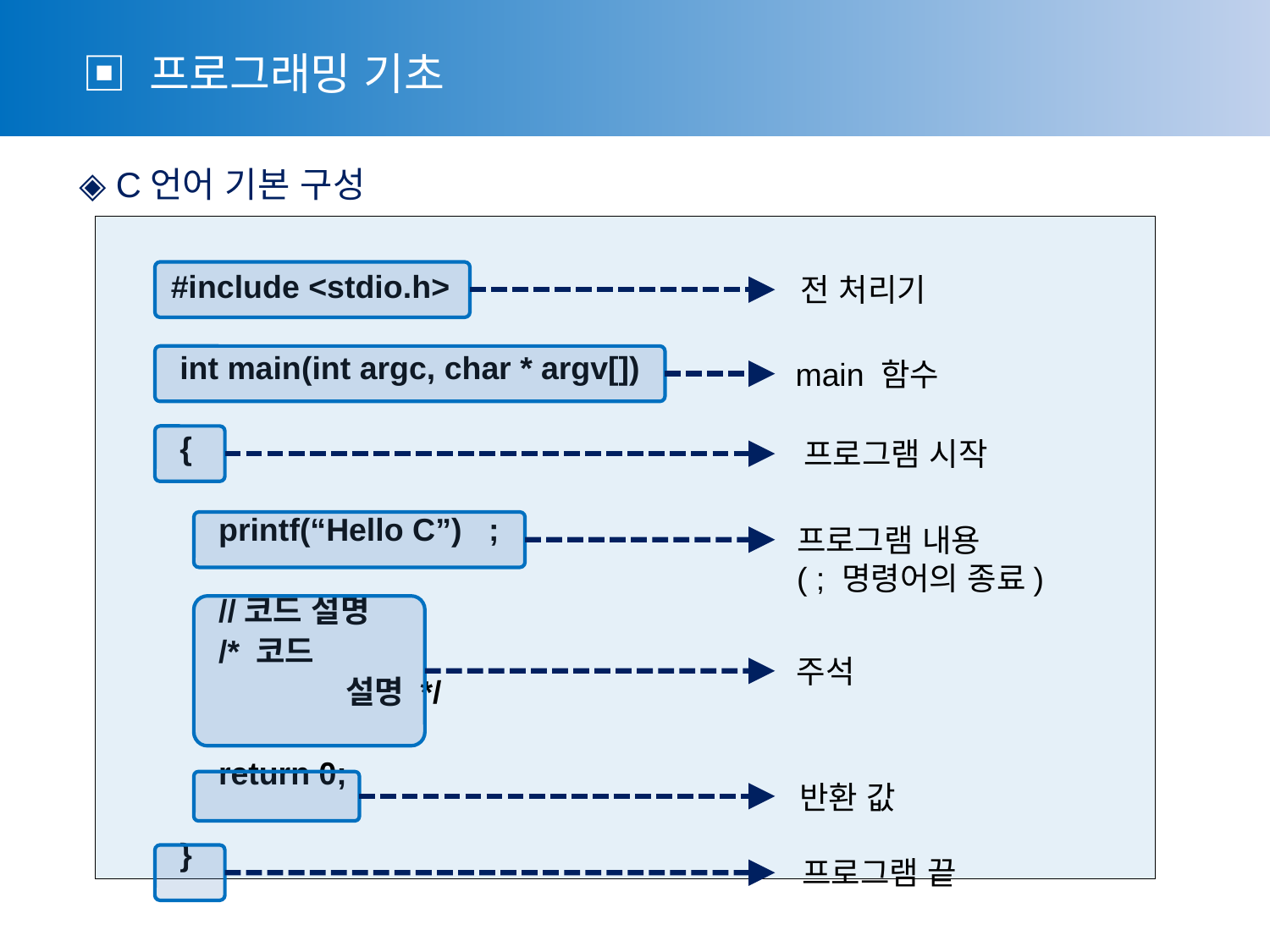

▣ 프로그래밍 기초
 ◈ C언어 기본 구성

#include <stdio.h>

 int main(int argc, char * argv[])

 {

	printf(“Hello C”)   ;

	//코드 설명
	/* 코드
		설명 */

	return 0;

 }

전 처리기

main 함수

프로그램 시작

프로그램 내용
( ; 명령어의 종료)

주석

반환 값

프로그램 끝